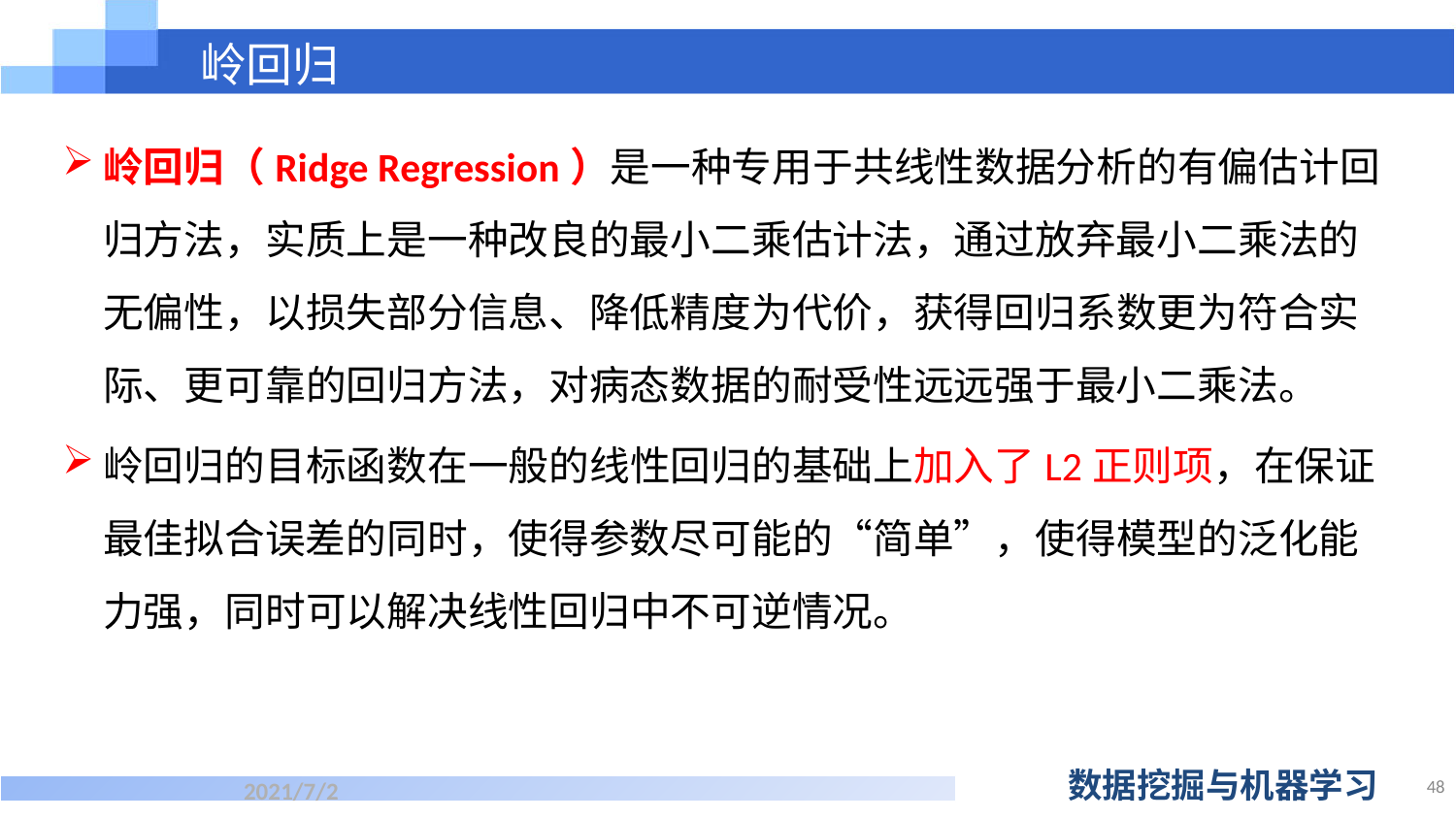

# 岭回归
岭回归（Ridge Regression）是一种专用于共线性数据分析的有偏估计回归方法，实质上是一种改良的最小二乘估计法，通过放弃最小二乘法的无偏性，以损失部分信息、降低精度为代价，获得回归系数更为符合实际、更可靠的回归方法，对病态数据的耐受性远远强于最小二乘法。
岭回归的目标函数在一般的线性回归的基础上加入了L2正则项，在保证最佳拟合误差的同时，使得参数尽可能的“简单”，使得模型的泛化能力强，同时可以解决线性回归中不可逆情况。
48
2021/7/2